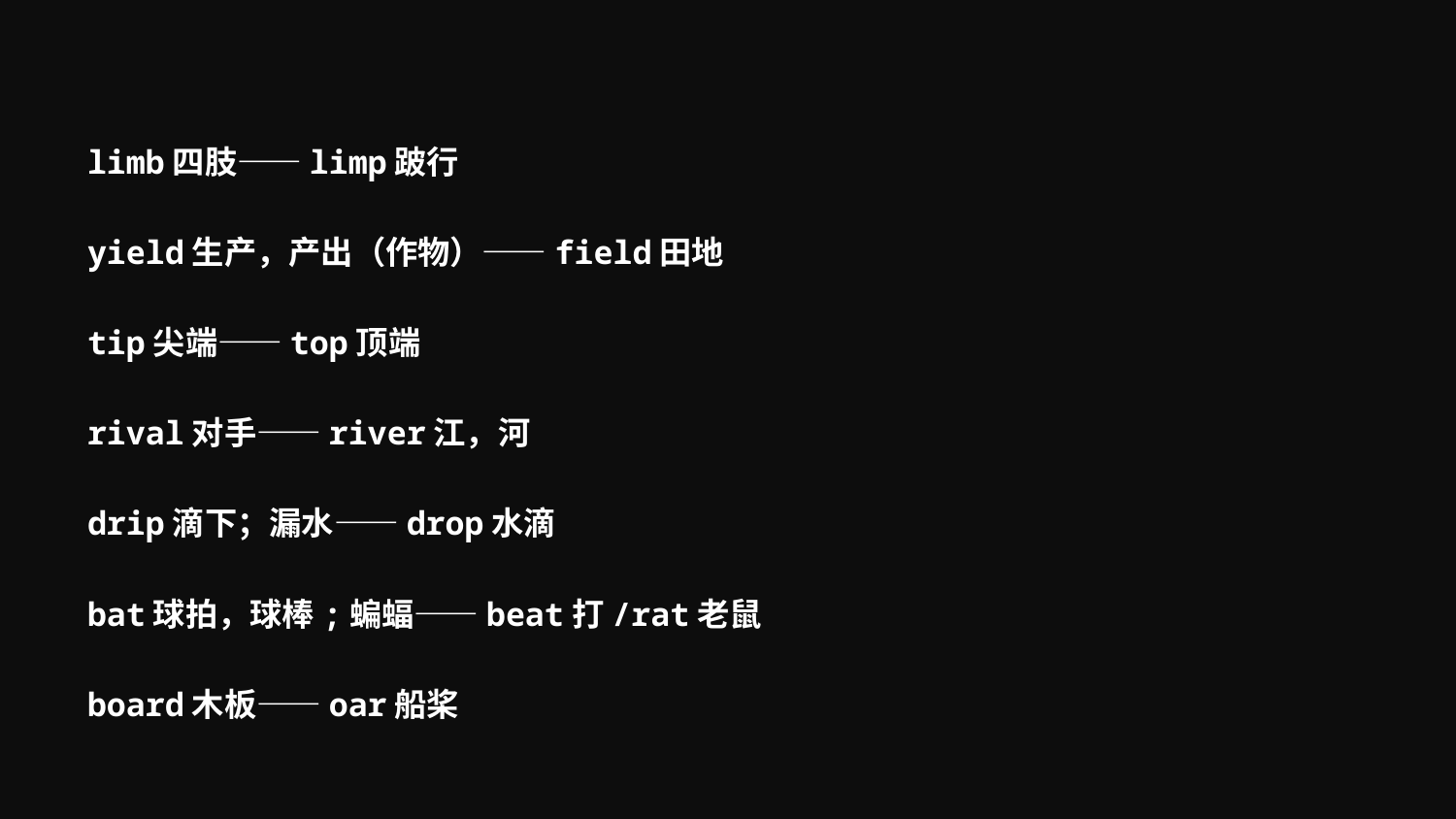

limb四肢——limp跛行

yield生产，产出（作物）——field田地

tip尖端——top顶端

rival对手——river江，河

drip滴下；漏水——drop水滴

bat球拍，球棒;蝙蝠——beat打/rat老鼠

board木板——oar船桨